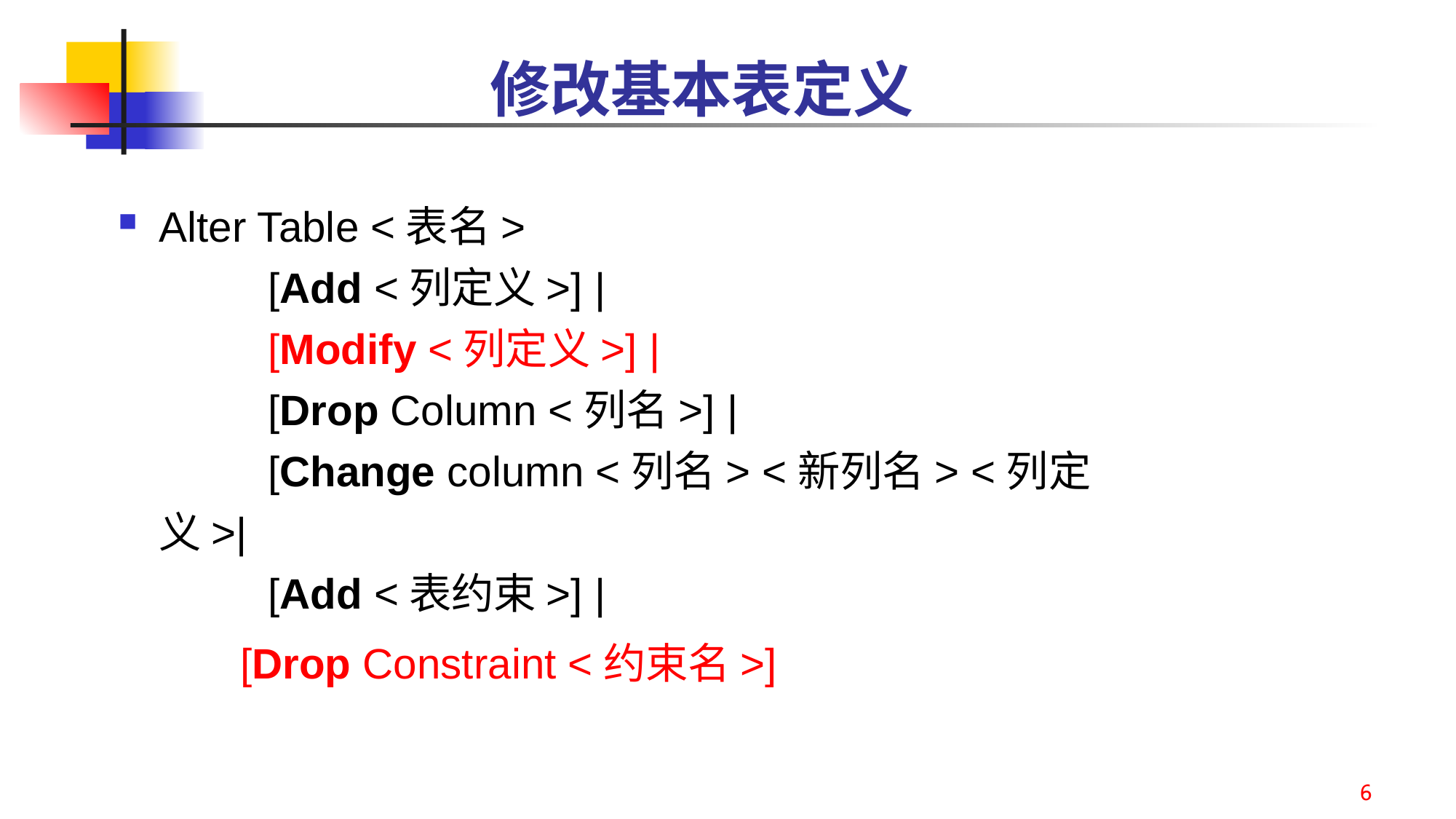

# 修改基本表定义
Alter Table <表名>
	[Add <列定义>] |
	[Modify <列定义>] |
	[Drop Column <列名>] |
	[Change column <列名> <新列名> <列定义>|
	[Add <表约束>] |
	[Drop Constraint <约束名>]
6